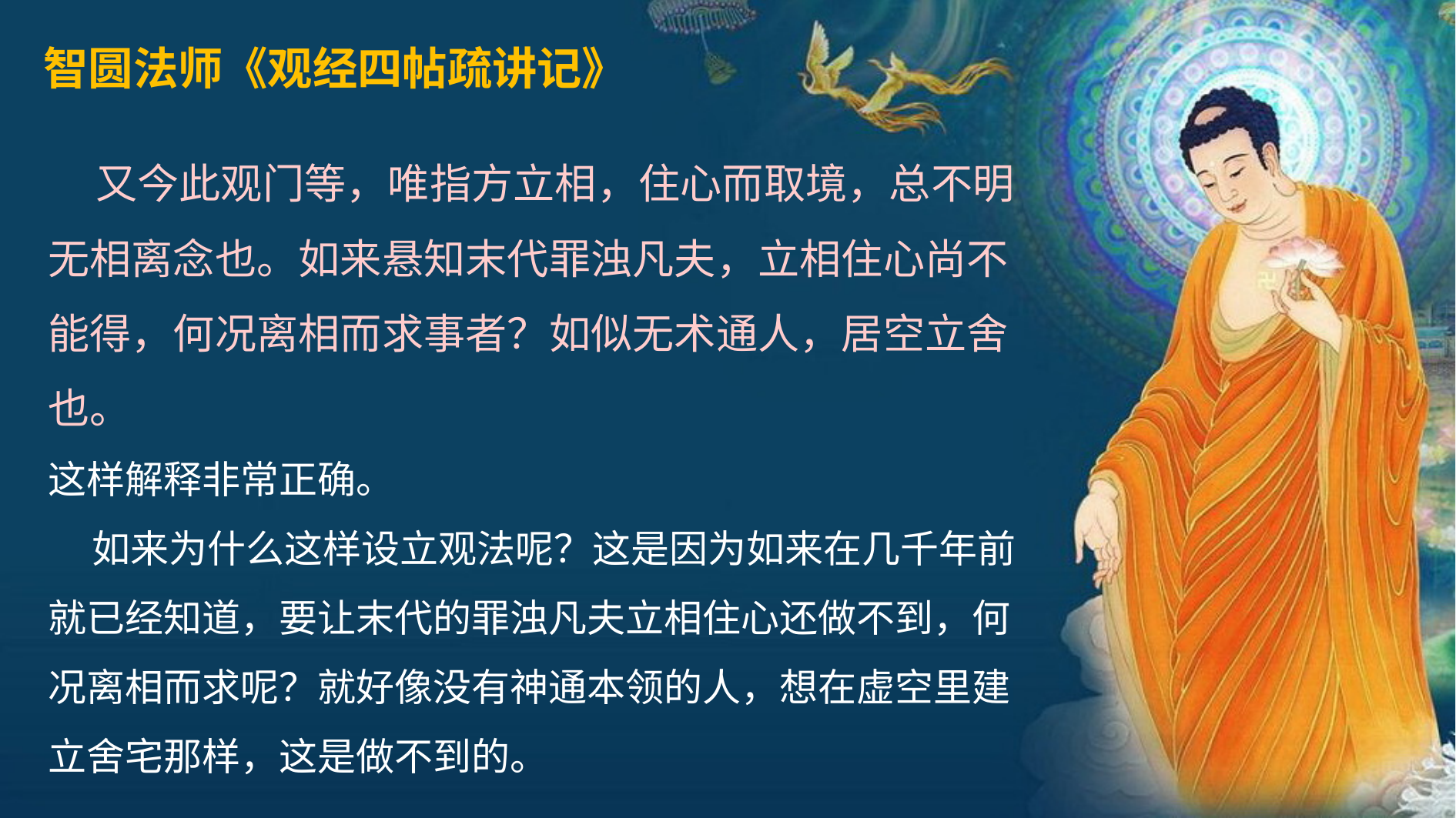

智圆法师《观经四帖疏讲记》
    又今此观门等，唯指方立相，住心而取境，总不明无相离念也。如来悬知末代罪浊凡夫，立相住心尚不能得，何况离相而求事者？如似无术通人，居空立舍也。
这样解释非常正确。
    如来为什么这样设立观法呢？这是因为如来在几千年前就已经知道，要让末代的罪浊凡夫立相住心还做不到，何况离相而求呢？就好像没有神通本领的人，想在虚空里建立舍宅那样，这是做不到的。